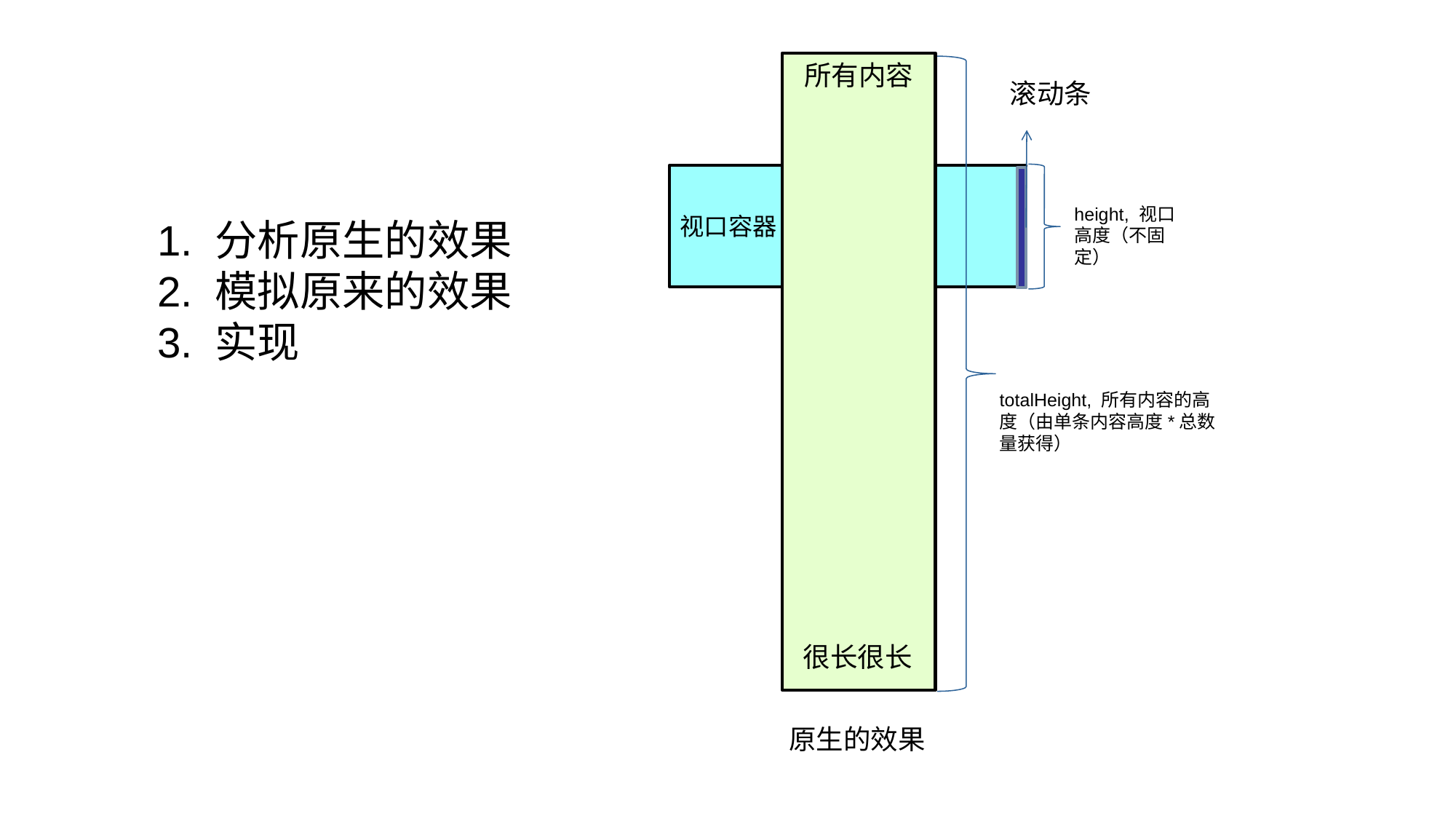

所有内容

滚动条

视口容器

height, 视口高度（不固定）
1. 分析原生的效果
2. 模拟原来的效果
3. 实现
totalHeight, 所有内容的高度（由单条内容高度*总数量获得）
很长很长
原生的效果